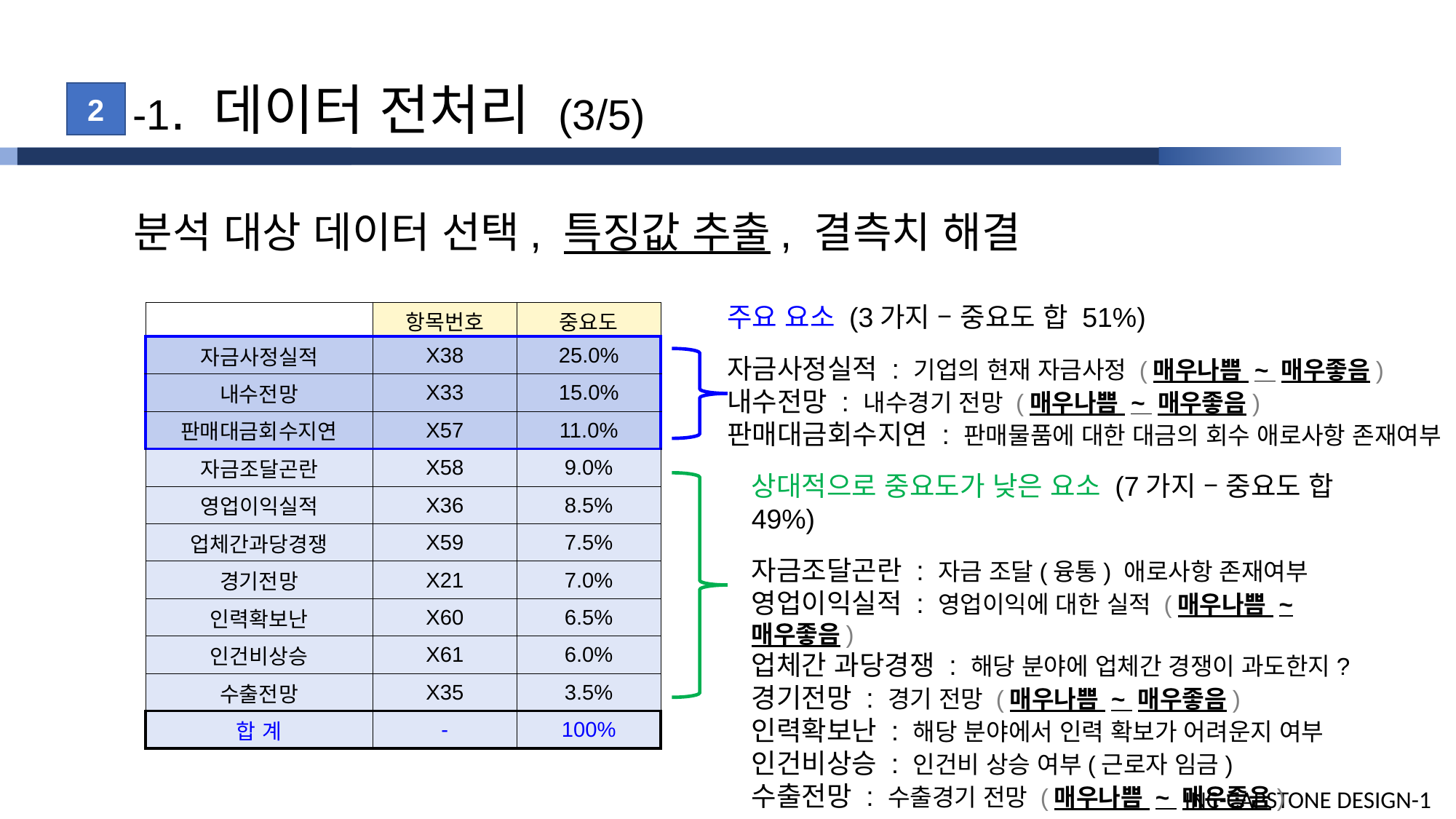

2 -1. 데이터 전처리 (3/5)
2
분석 대상 데이터 선택, 특징값 추출, 결측치 해결
주요 요소 (3가지 – 중요도 합 51%)

자금사정실적 : 기업의 현재 자금사정 (매우나쁨 ~ 매우좋음)
내수전망 : 내수경기 전망 (매우나쁨 ~ 매우좋음)
판매대금회수지연 : 판매물품에 대한 대금의 회수 애로사항 존재여부
|  | 항목번호 | 중요도 |
| --- | --- | --- |
| 자금사정실적 | X38 | 25.0% |
| 내수전망 | X33 | 15.0% |
| 판매대금회수지연 | X57 | 11.0% |
| 자금조달곤란 | X58 | 9.0% |
| 영업이익실적 | X36 | 8.5% |
| 업체간과당경쟁 | X59 | 7.5% |
| 경기전망 | X21 | 7.0% |
| 인력확보난 | X60 | 6.5% |
| 인건비상승 | X61 | 6.0% |
| 수출전망 | X35 | 3.5% |
| 합 계 | - | 100% |

상대적으로 중요도가 낮은 요소 (7가지 – 중요도 합 49%)

자금조달곤란 : 자금 조달(융통) 애로사항 존재여부
영업이익실적 : 영업이익에 대한 실적 (매우나쁨 ~ 매우좋음)
업체간 과당경쟁 : 해당 분야에 업체간 경쟁이 과도한지?
경기전망 : 경기 전망 (매우나쁨 ~ 매우좋음)
인력확보난 : 해당 분야에서 인력 확보가 어려운지 여부
인건비상승 : 인건비 상승 여부(근로자 임금)
수출전망 : 수출경기 전망 (매우나쁨 ~ 매우좋음)